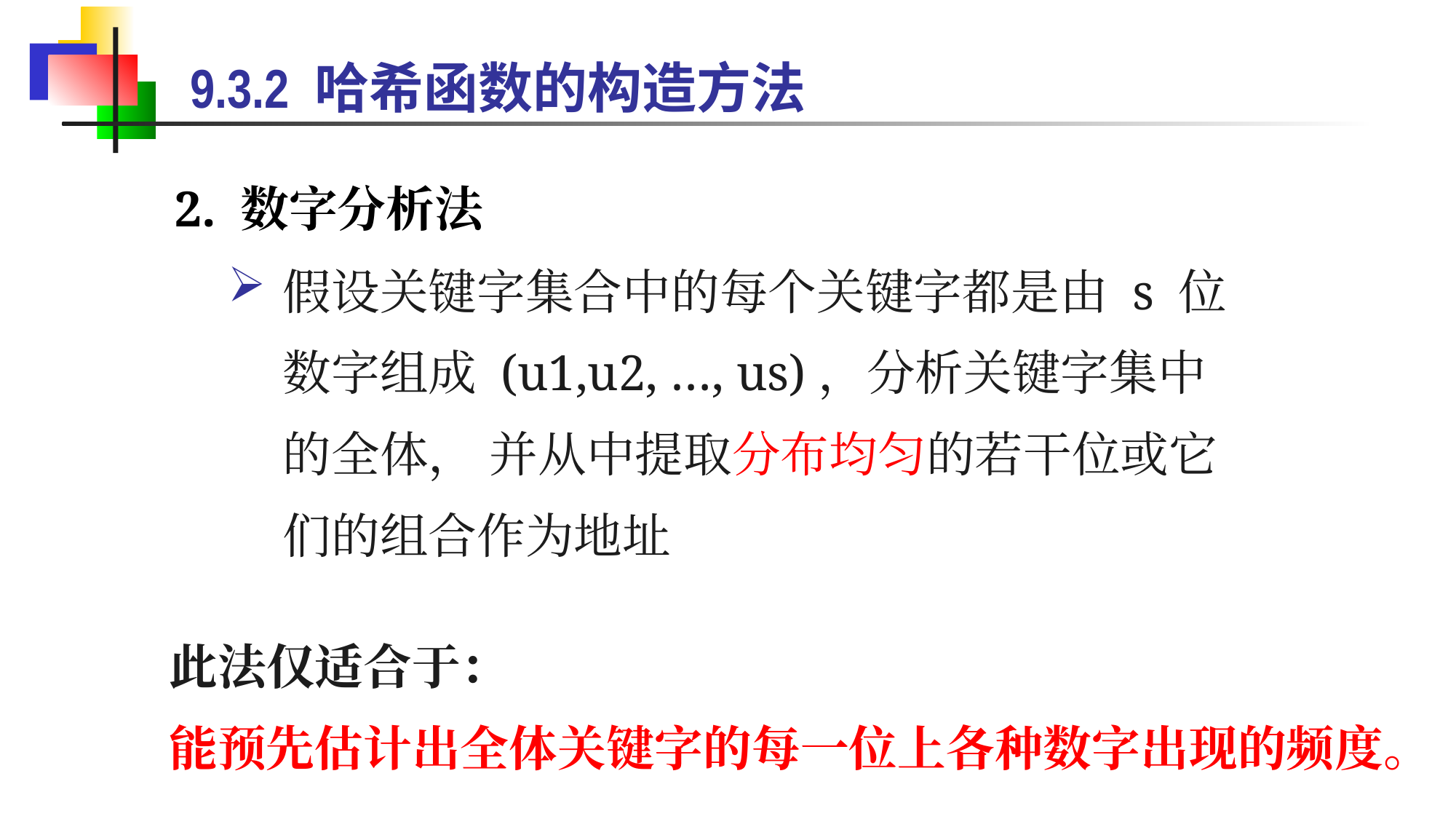

9.3.2 哈希函数的构造方法
2. 数字分析法
假设关键字集合中的每个关键字都是由 s 位数字组成 (u1,u2, …, us)，分析关键字集中的全体， 并从中提取分布均匀的若干位或它们的组合作为地址
此法仅适合于：
能预先估计出全体关键字的每一位上各种数字出现的频度。